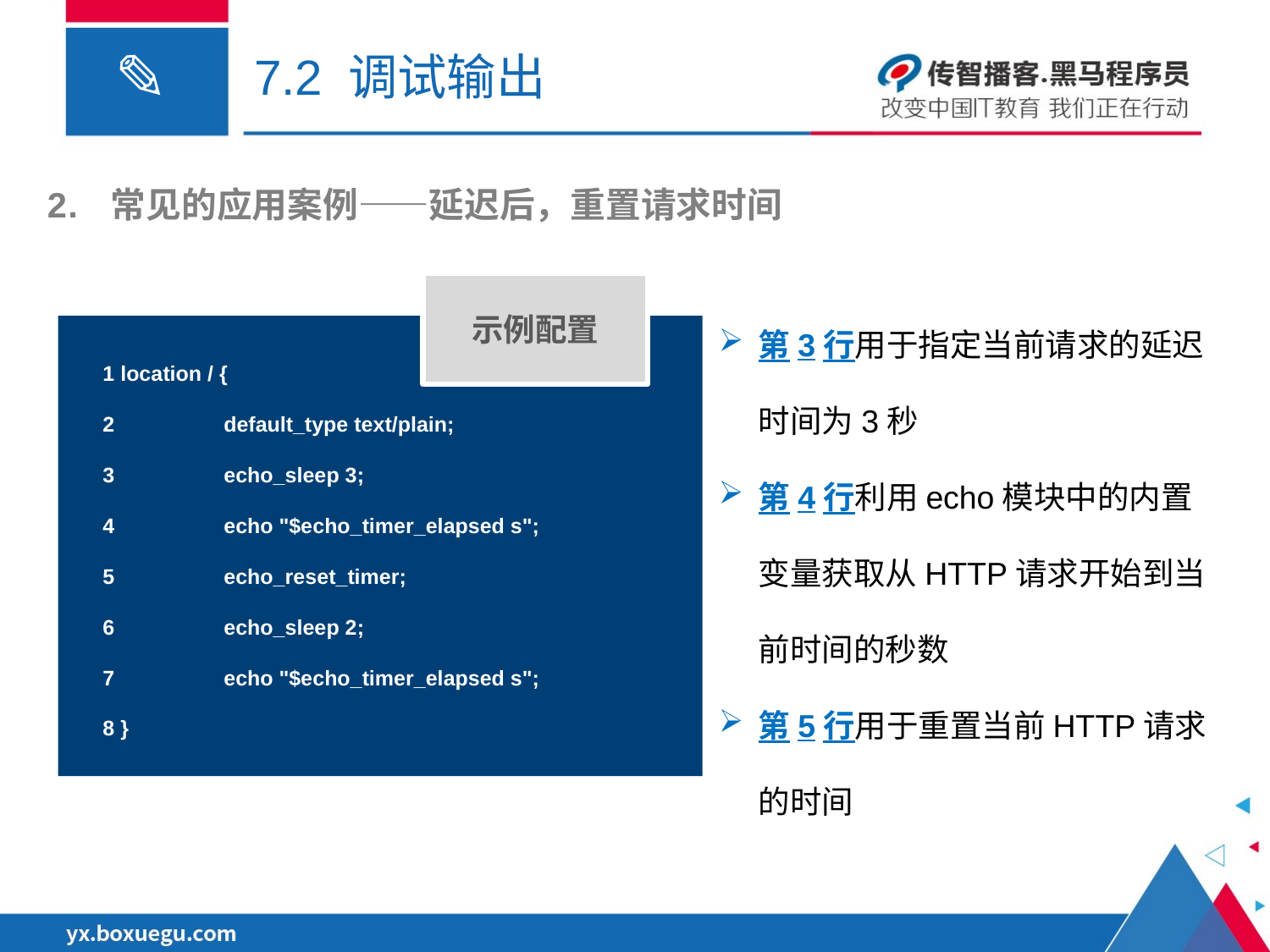

# 7.2 调试输出
常见的应用案例——延迟后，重置请求时间
示例配置
第3行用于指定当前请求的延迟时间为3秒
第4行利用echo模块中的内置变量获取从HTTP请求开始到当前时间的秒数
第5行用于重置当前HTTP请求的时间

 1 location / {
 2	default_type text/plain;
 3	echo_sleep 3;
 4	echo "$echo_timer_elapsed s";
 5	echo_reset_timer;
 6	echo_sleep 2;
 7	echo "$echo_timer_elapsed s";
 8 }